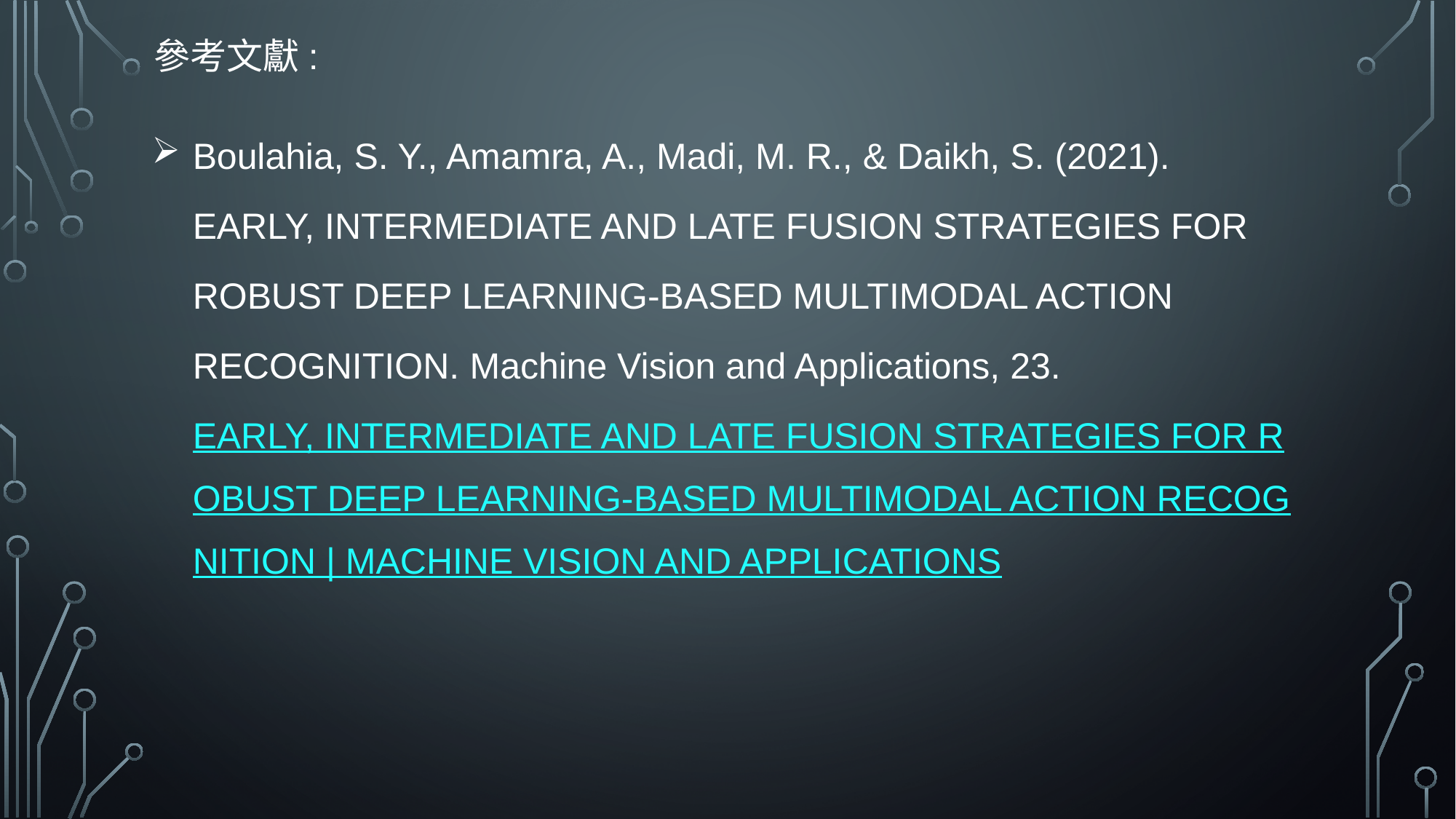

# 參考文獻:
Boulahia, S. Y., Amamra, A., Madi, M. R., & Daikh, S. (2021). Early, intermediate and late fusion strategies for robust deep learning-based multimodal action recognition. Machine Vision and Applications, 23. Early, intermediate and late fusion strategies for robust deep learning-based multimodal action recognition | Machine Vision and Applications